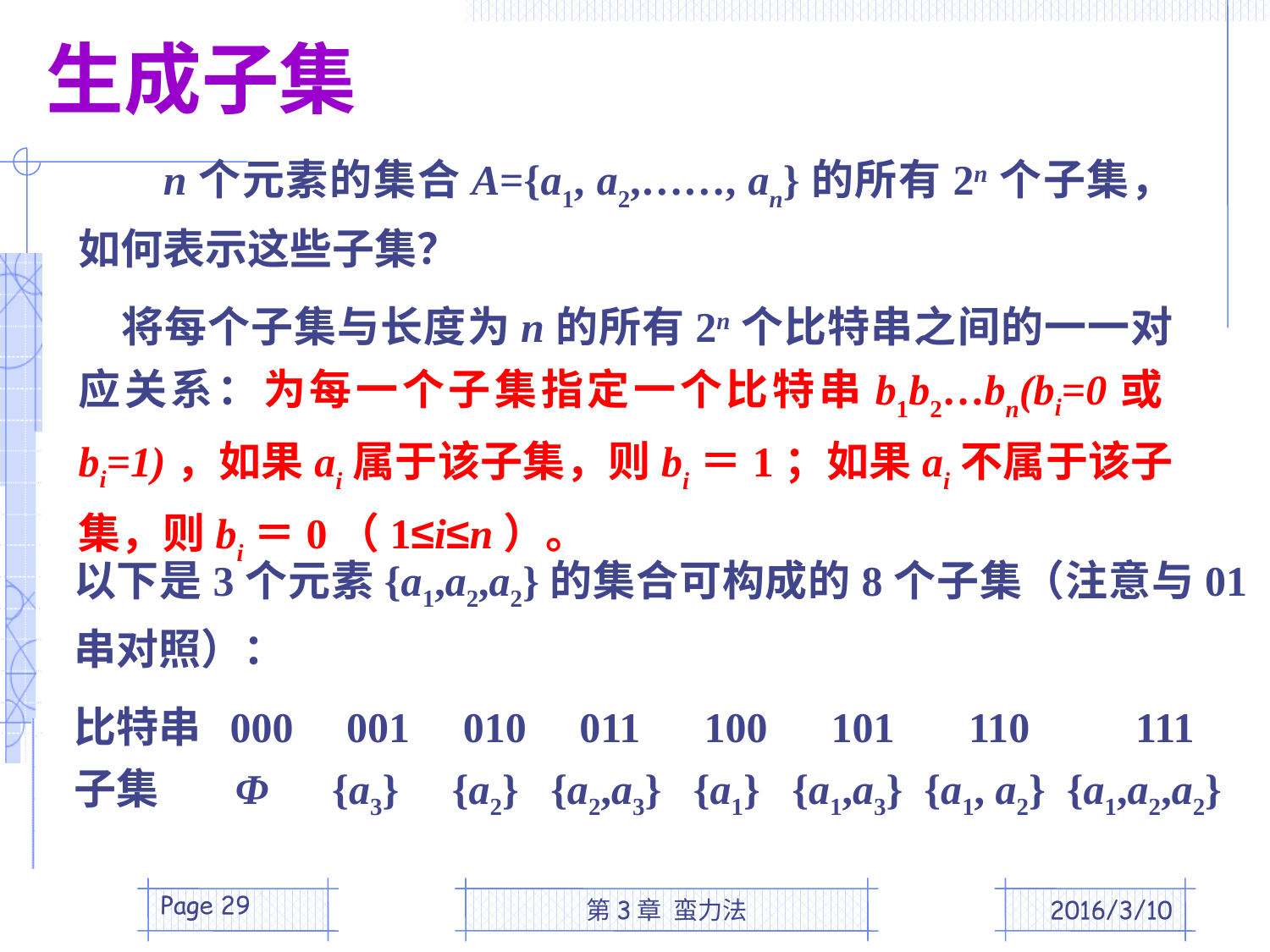

生成子集
       n个元素的集合A={a1, a2,……, an}的所有2n个子集，如何表示这些子集？
   将每个子集与长度为n的所有2n个比特串之间的一一对应关系：为每一个子集指定一个比特串b1b2…bn(bi=0或bi=1)，如果ai属于该子集，则bi＝1；如果ai不属于该子集，则bi＝0（1≤i≤n）。
以下是3个元素{a1,a2,a2}的集合可构成的8个子集（注意与01串对照）：
比特串  000     001     010     011      100      101       110          111
子集       Φ      {a3}     {a2}   {a2,a3}   {a1}   {a1,a3}  {a1, a2}  {a1,a2,a2}
Page 29
第3章  蛮力法
2016/3/10